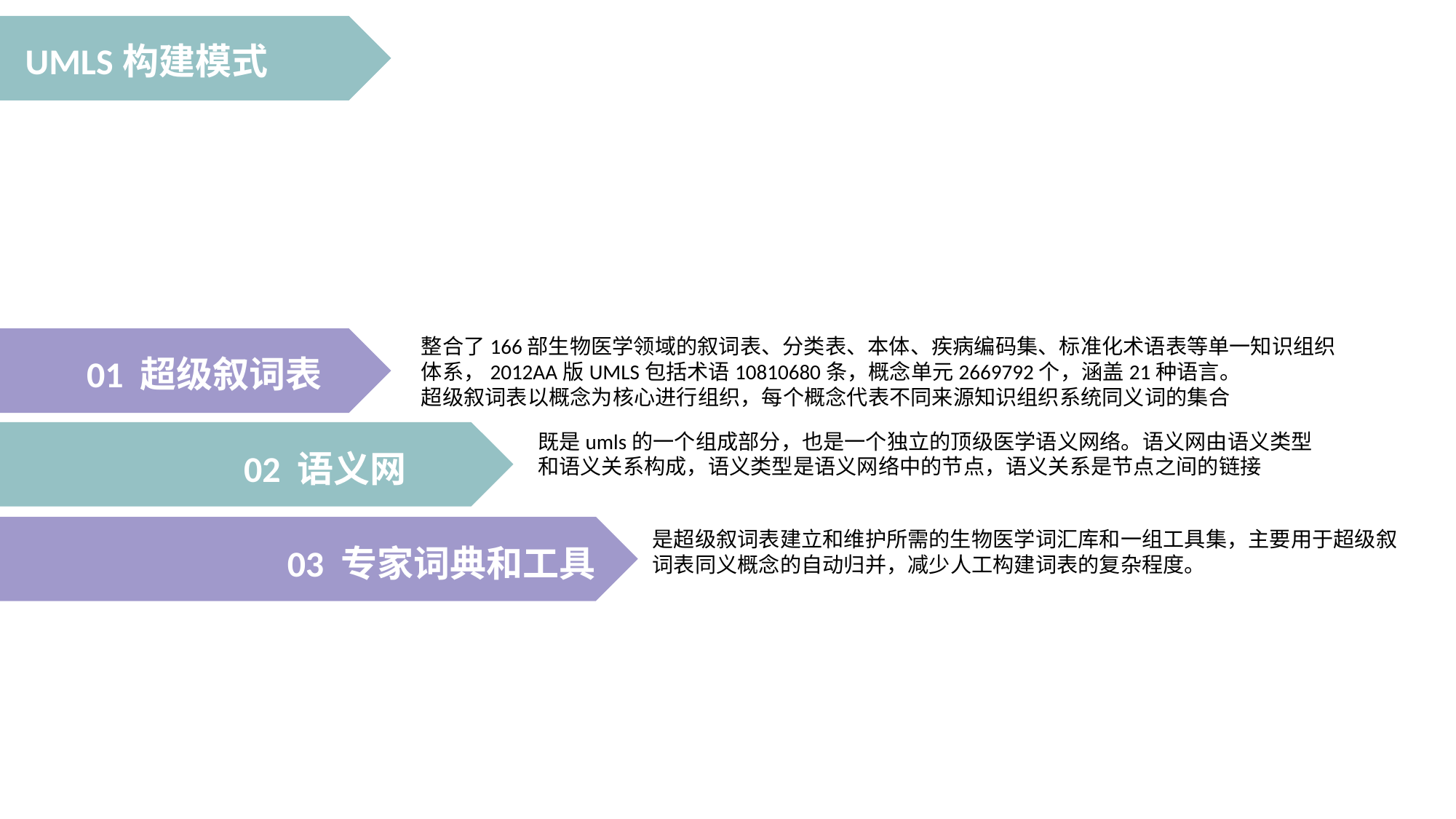

UMLS构建模式
整合了166部生物医学领域的叙词表、分类表、本体、疾病编码集、标准化术语表等单一知识组织体系，2012AA版UMLS包括术语10810680条，概念单元2669792个，涵盖21种语言。
超级叙词表以概念为核心进行组织，每个概念代表不同来源知识组织系统同义词的集合

01 超级叙词表

既是umls的一个组成部分，也是一个独立的顶级医学语义网络。语义网由语义类型和语义关系构成，语义类型是语义网络中的节点，语义关系是节点之间的链接
02 语义网

是超级叙词表建立和维护所需的生物医学词汇库和一组工具集，主要用于超级叙词表同义概念的自动归并，减少人工构建词表的复杂程度。
03 专家词典和工具